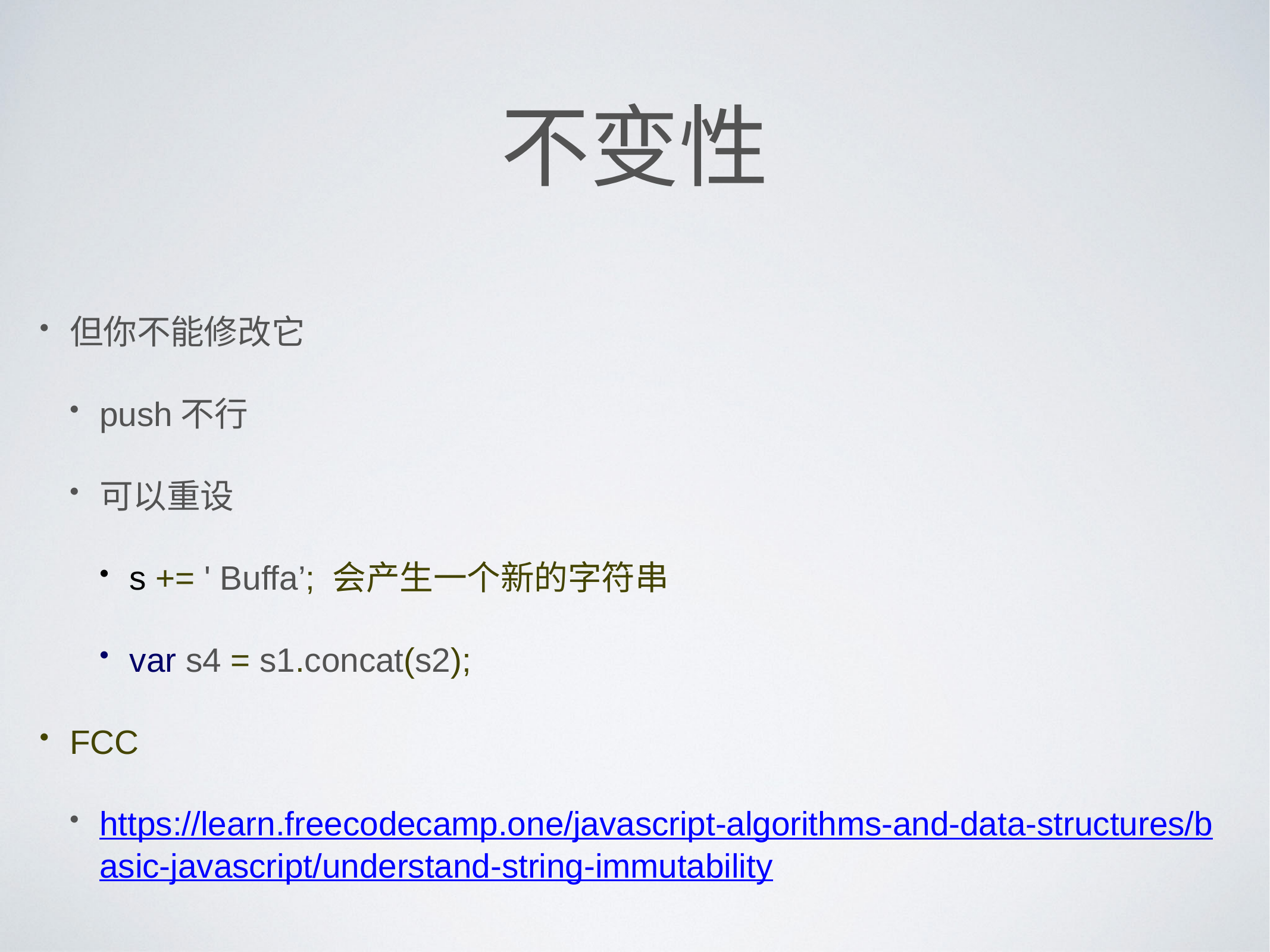

# 不变性
但你不能修改它
push不行
可以重设
s += ' Buffa’; 会产生一个新的字符串
var s4 = s1.concat(s2);
FCC
https://learn.freecodecamp.one/javascript-algorithms-and-data-structures/basic-javascript/understand-string-immutability